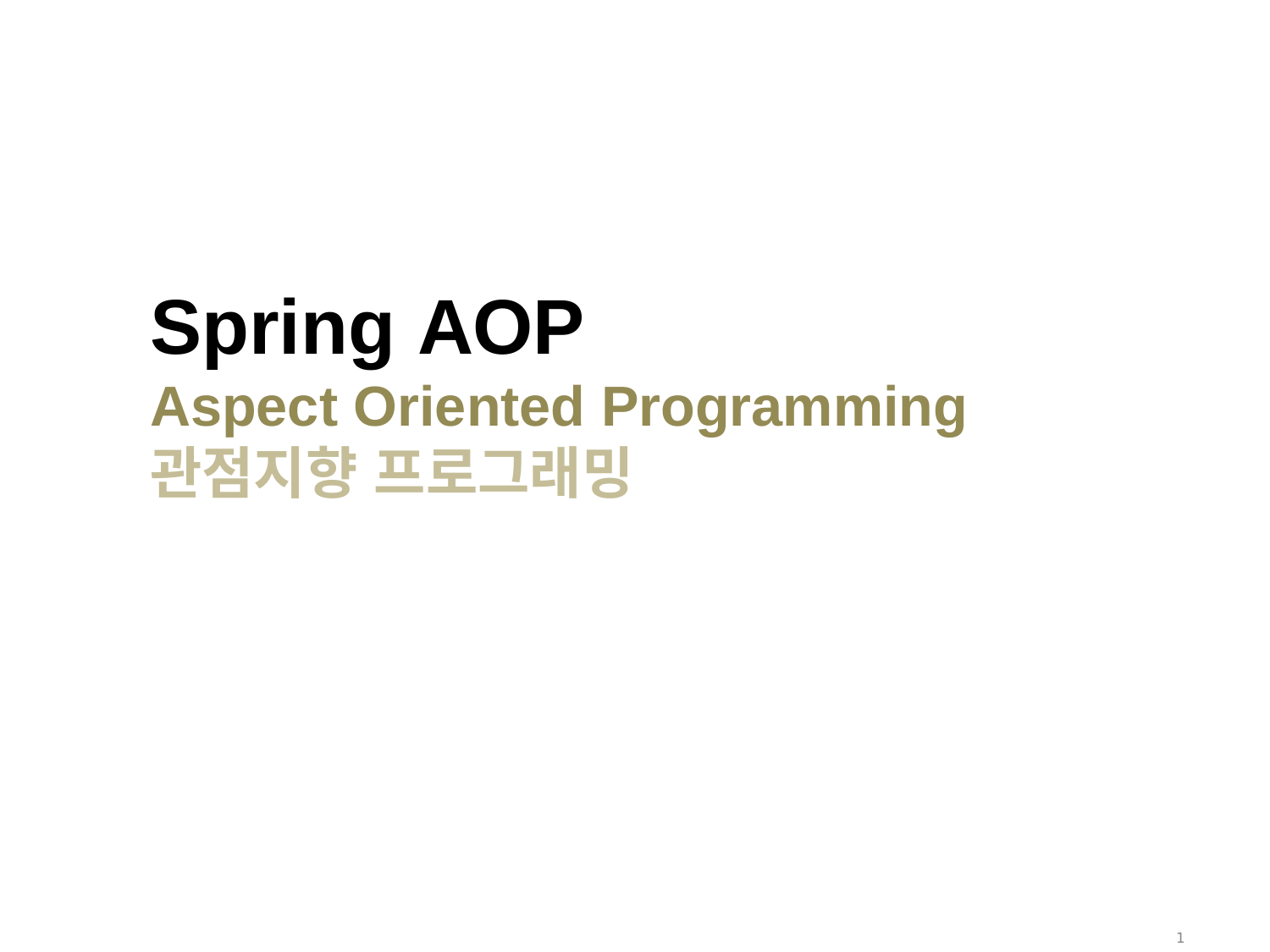

# Spring AOP Aspect Oriented Programming 관점지향 프로그래밍
1